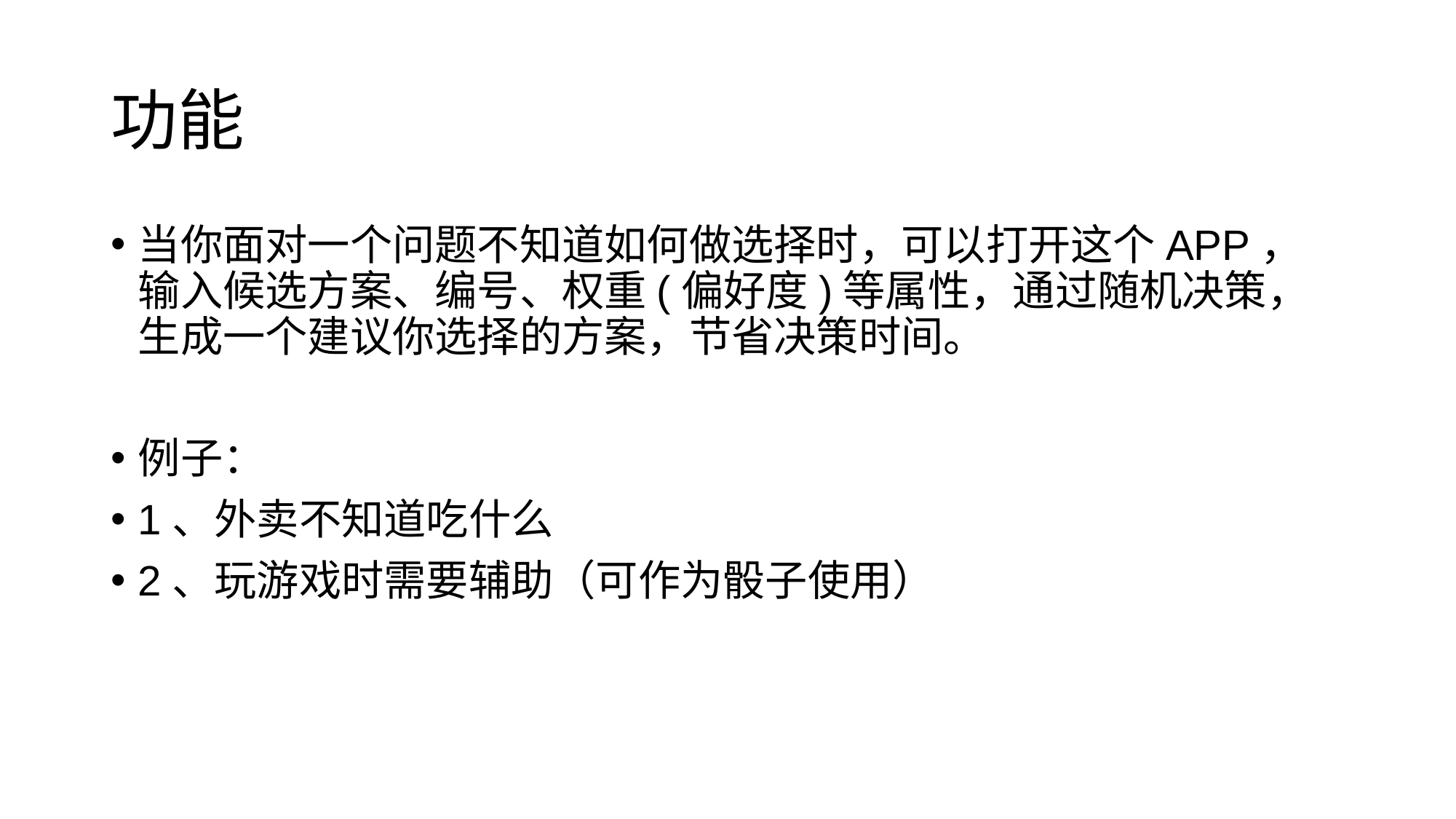

# 功能
当你面对一个问题不知道如何做选择时，可以打开这个APP，输入候选方案、编号、权重(偏好度)等属性，通过随机决策，生成一个建议你选择的方案，节省决策时间。

例子：
1、外卖不知道吃什么
2、玩游戏时需要辅助（可作为骰子使用）